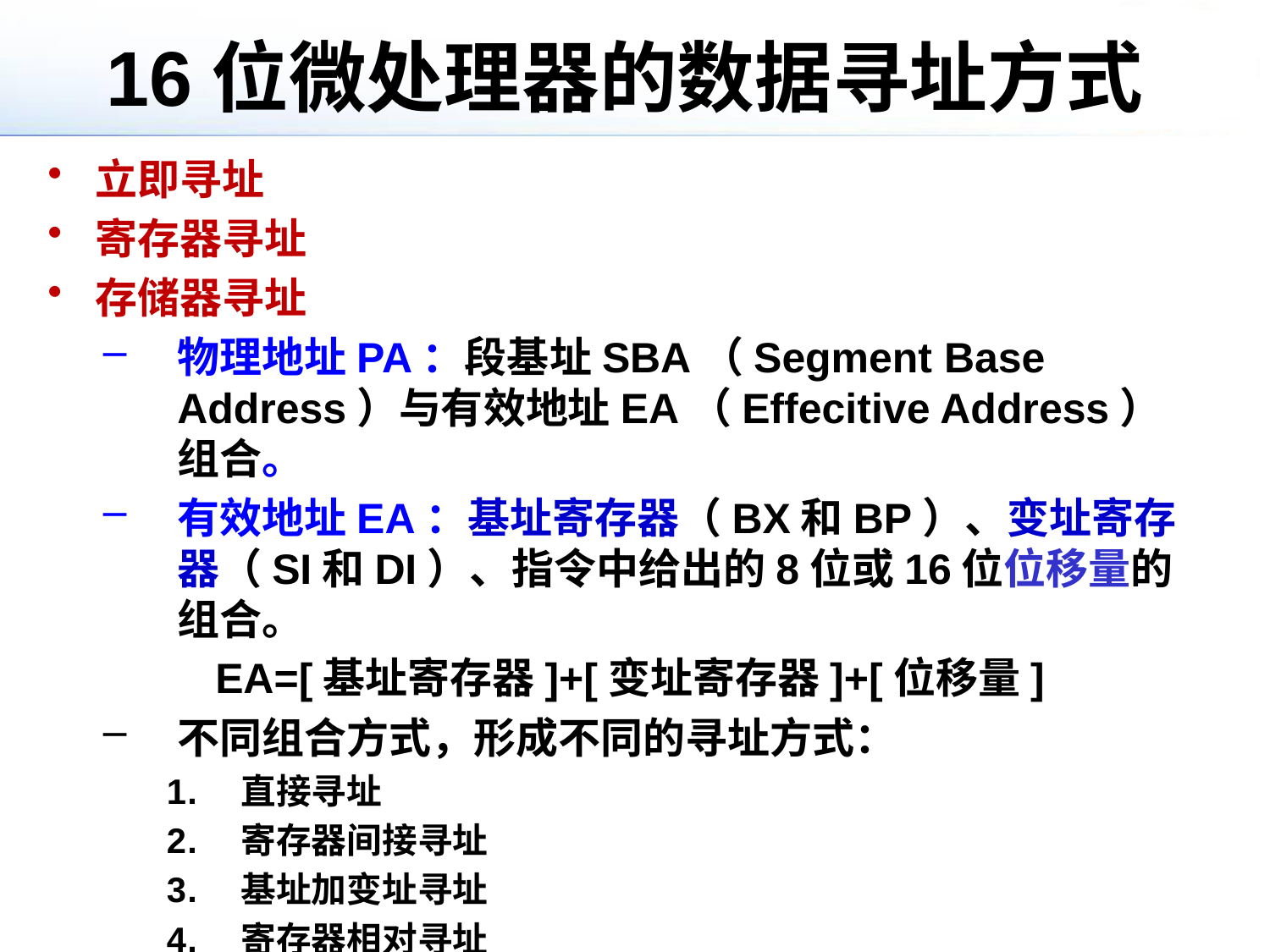

# 16位微处理器的数据寻址方式
立即寻址
寄存器寻址
存储器寻址
物理地址PA：段基址SBA（Segment Base Address）与有效地址EA（Effecitive Address） 组合。
有效地址EA：基址寄存器（BX和BP）、变址寄存器（SI和DI）、指令中给出的8位或16位位移量的组合。
EA=[基址寄存器]+[变址寄存器]+[位移量]
不同组合方式，形成不同的寻址方式：
直接寻址
寄存器间接寻址
基址加变址寻址
寄存器相对寻址
相对基址加变址寻址